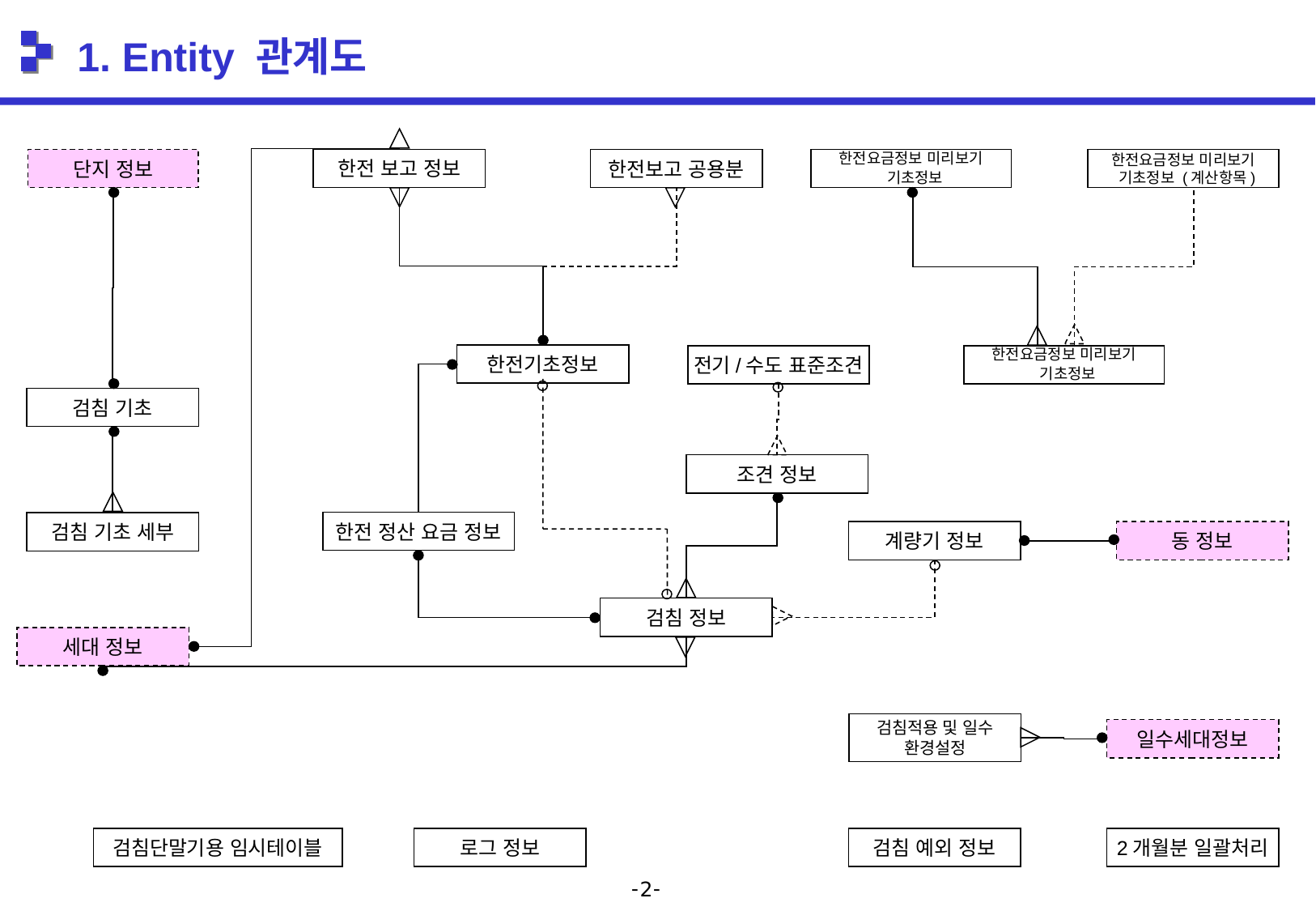

1. Entity 관계도

한전 보고 정보
단지 정보
한전보고 공용분
한전요금정보 미리보기
 기초정보
한전요금정보 미리보기
 기초정보 (계산항목)

한전기초정보
전기/수도 표준조견
한전요금정보 미리보기
 기초정보

검침 기초

조견 정보

한전 정산 요금 정보
검침 기초 세부
계량기 정보
동 정보

검침 정보

세대 정보

검침적용 및 일수
환경설정
일수세대정보

검침단말기용 임시테이블
로그 정보
검침 예외 정보
2개월분 일괄처리